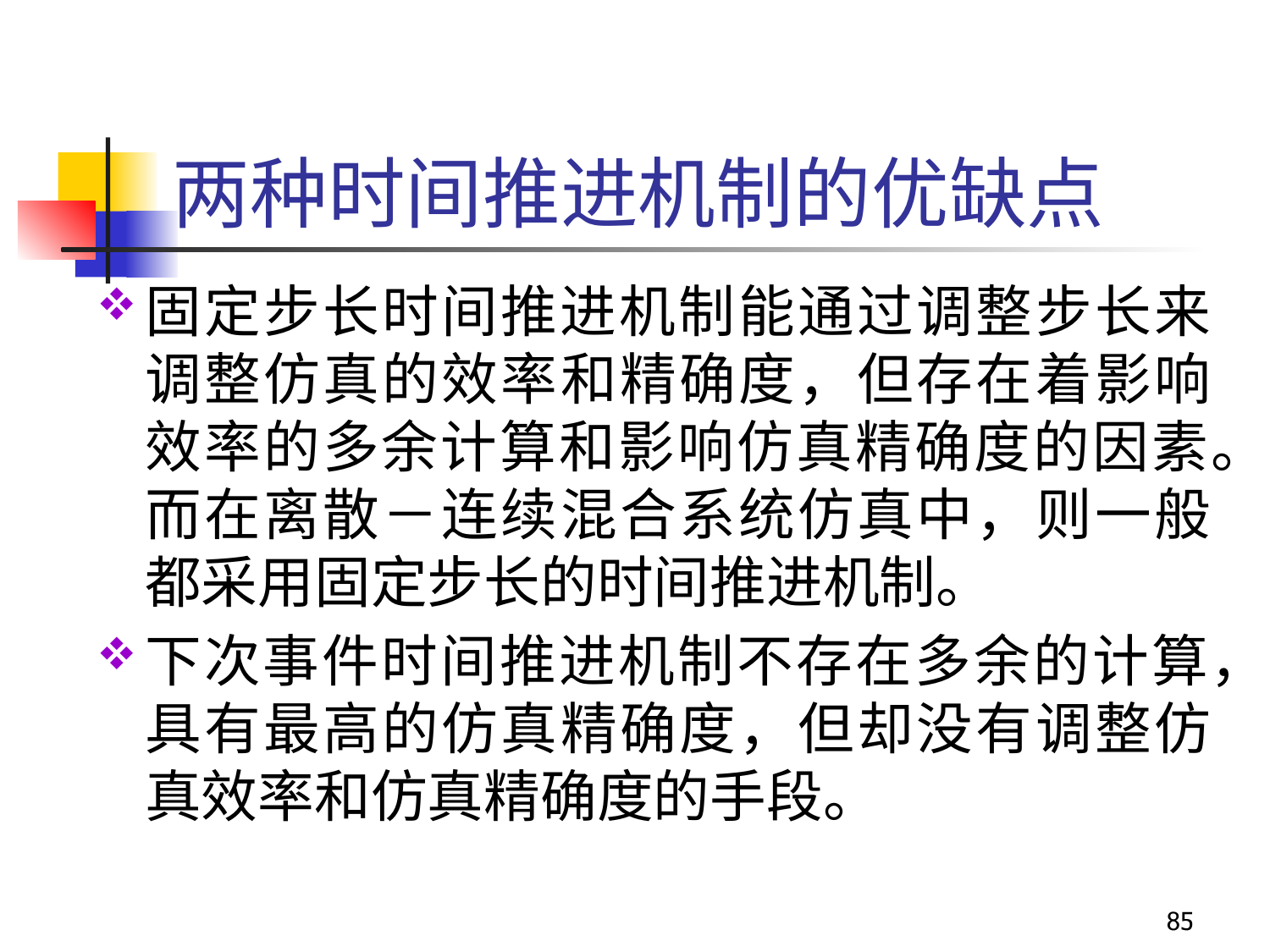

# 两种时间推进机制的优缺点
固定步长时间推进机制能通过调整步长来调整仿真的效率和精确度，但存在着影响效率的多余计算和影响仿真精确度的因素。而在离散－连续混合系统仿真中，则一般都采用固定步长的时间推进机制。
下次事件时间推进机制不存在多余的计算，具有最高的仿真精确度，但却没有调整仿真效率和仿真精确度的手段。
85